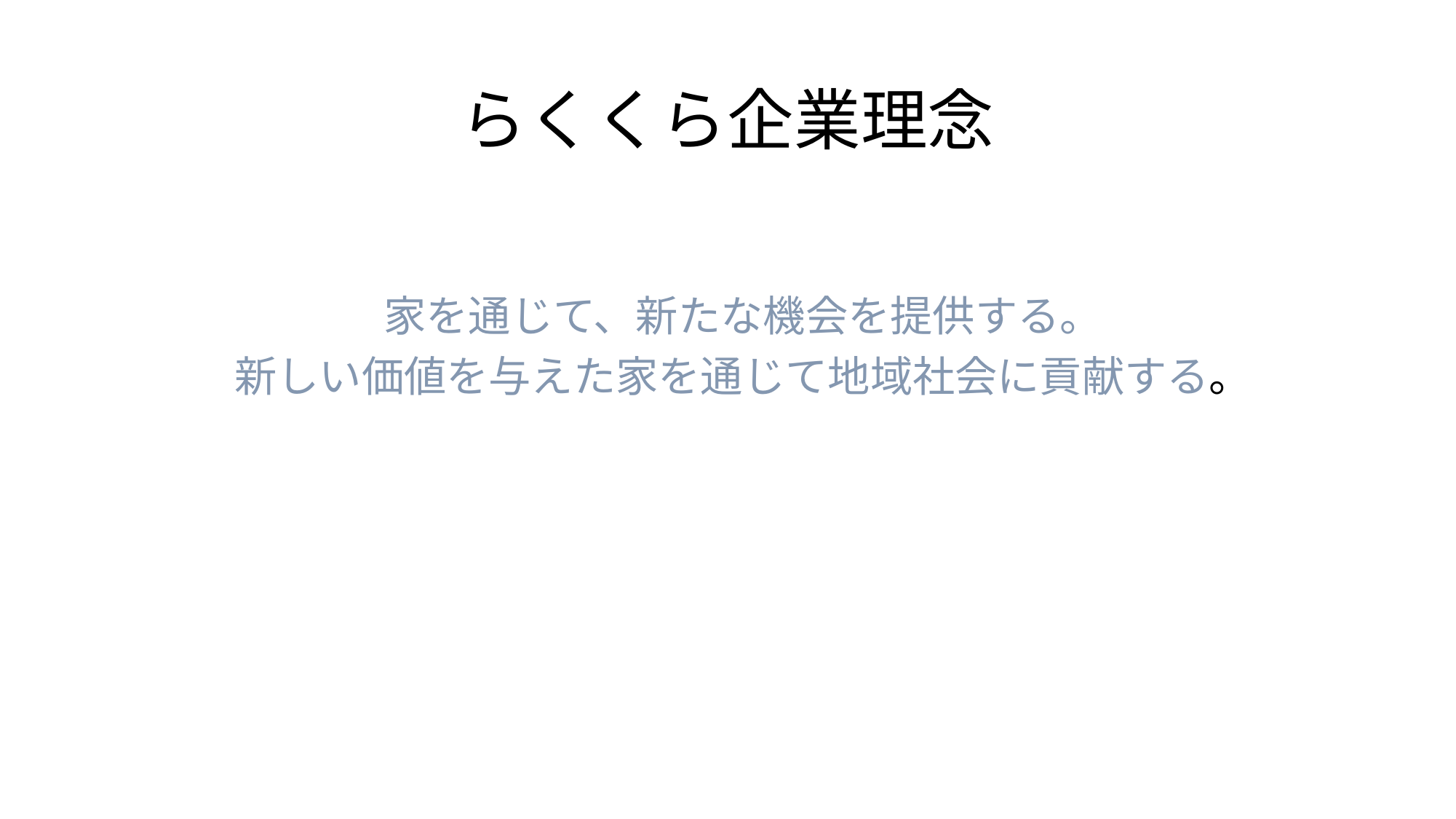

# らくくら企業理念
家を通じて、新たな機会を提供する。
新しい価値を与えた家を通じて地域社会に貢献する。